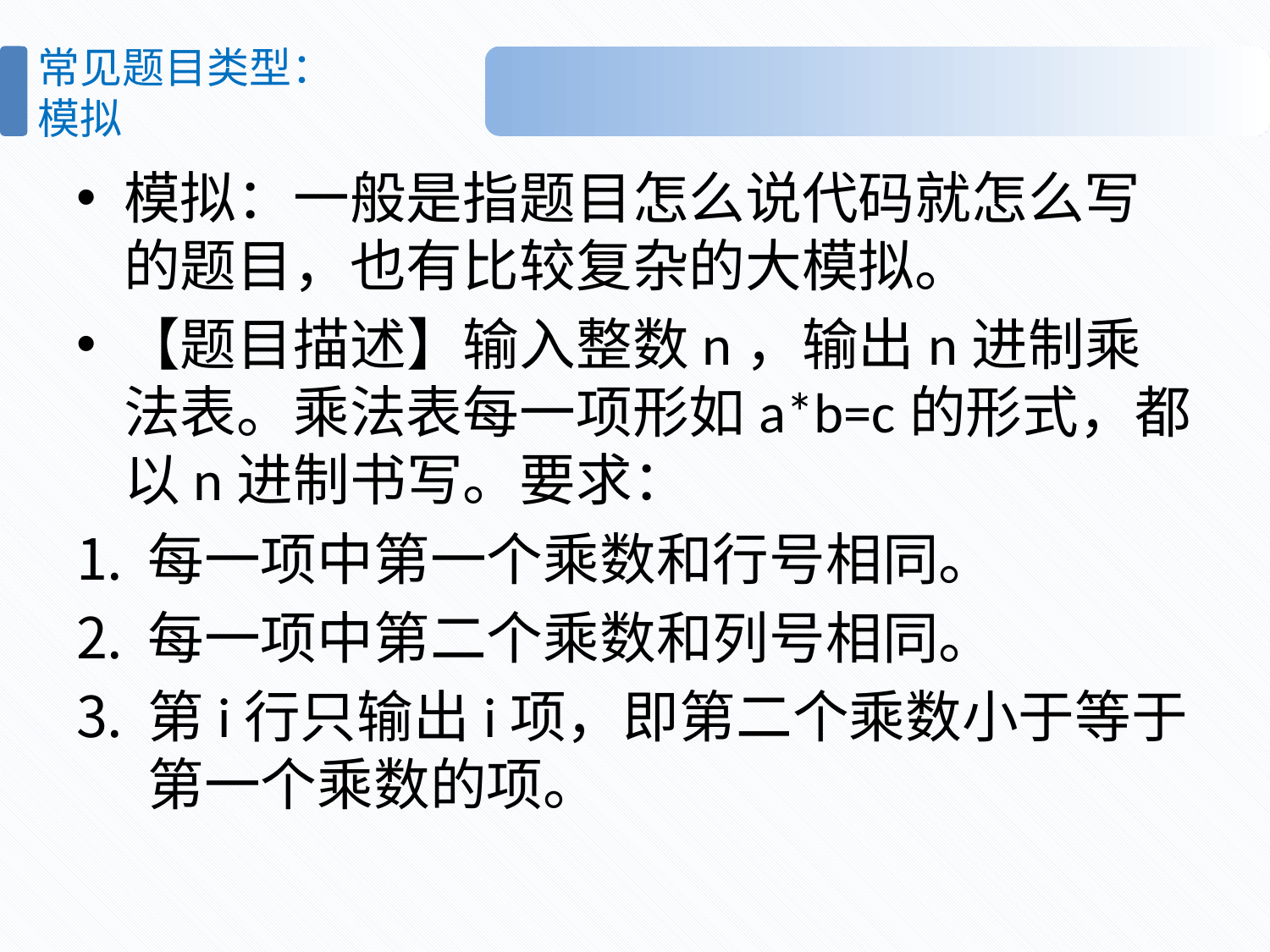

# 常见题目类型： 模拟
模拟：一般是指题目怎么说代码就怎么写的题目，也有比较复杂的大模拟。
【题目描述】输入整数n，输出n进制乘法表。乘法表每一项形如a*b=c的形式，都以n进制书写。要求：
每一项中第一个乘数和行号相同。
每一项中第二个乘数和列号相同。
第i行只输出i项，即第二个乘数小于等于第一个乘数的项。